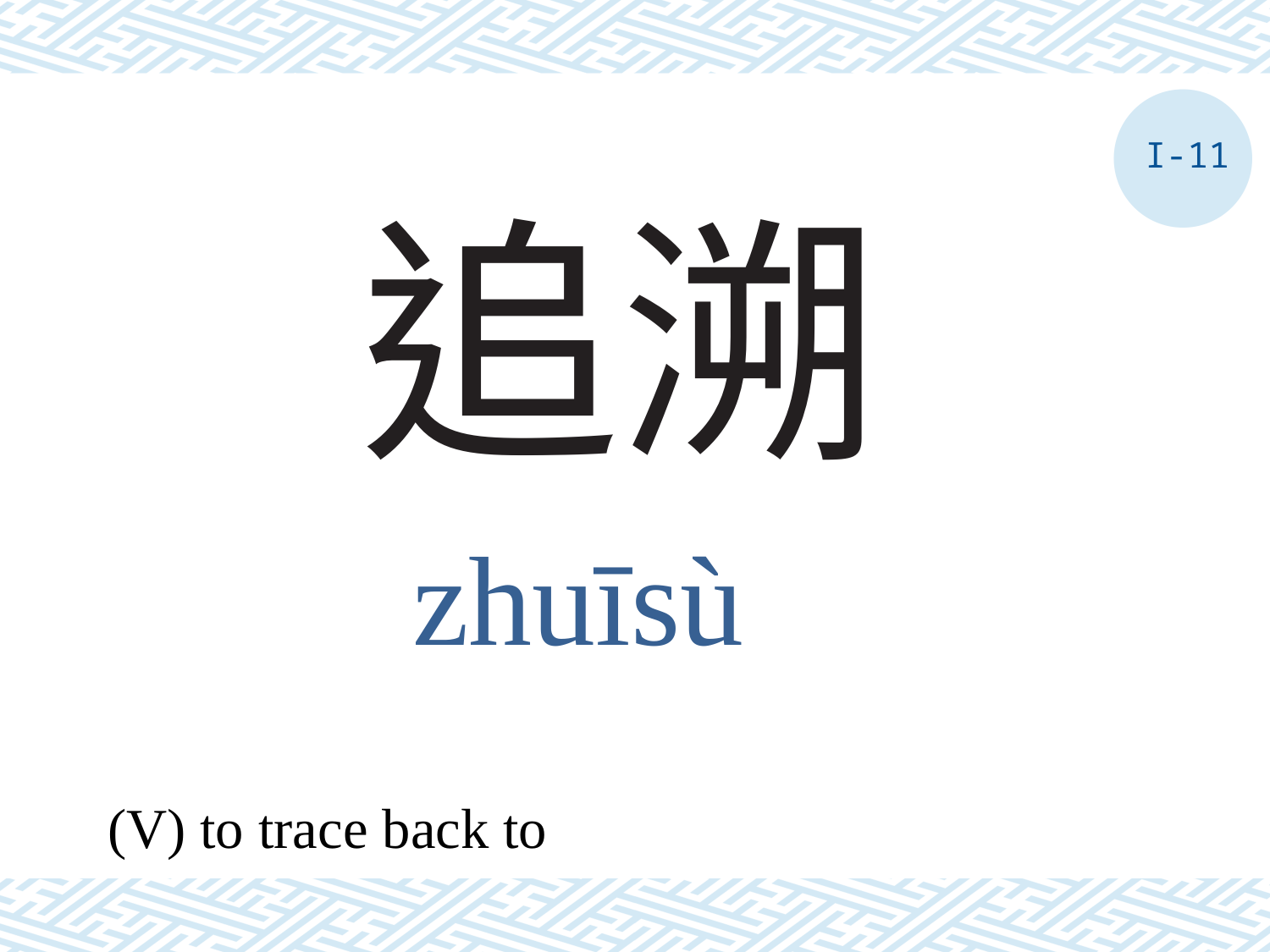

I-11

# 追溯
zhuīsù
(V) to trace back to